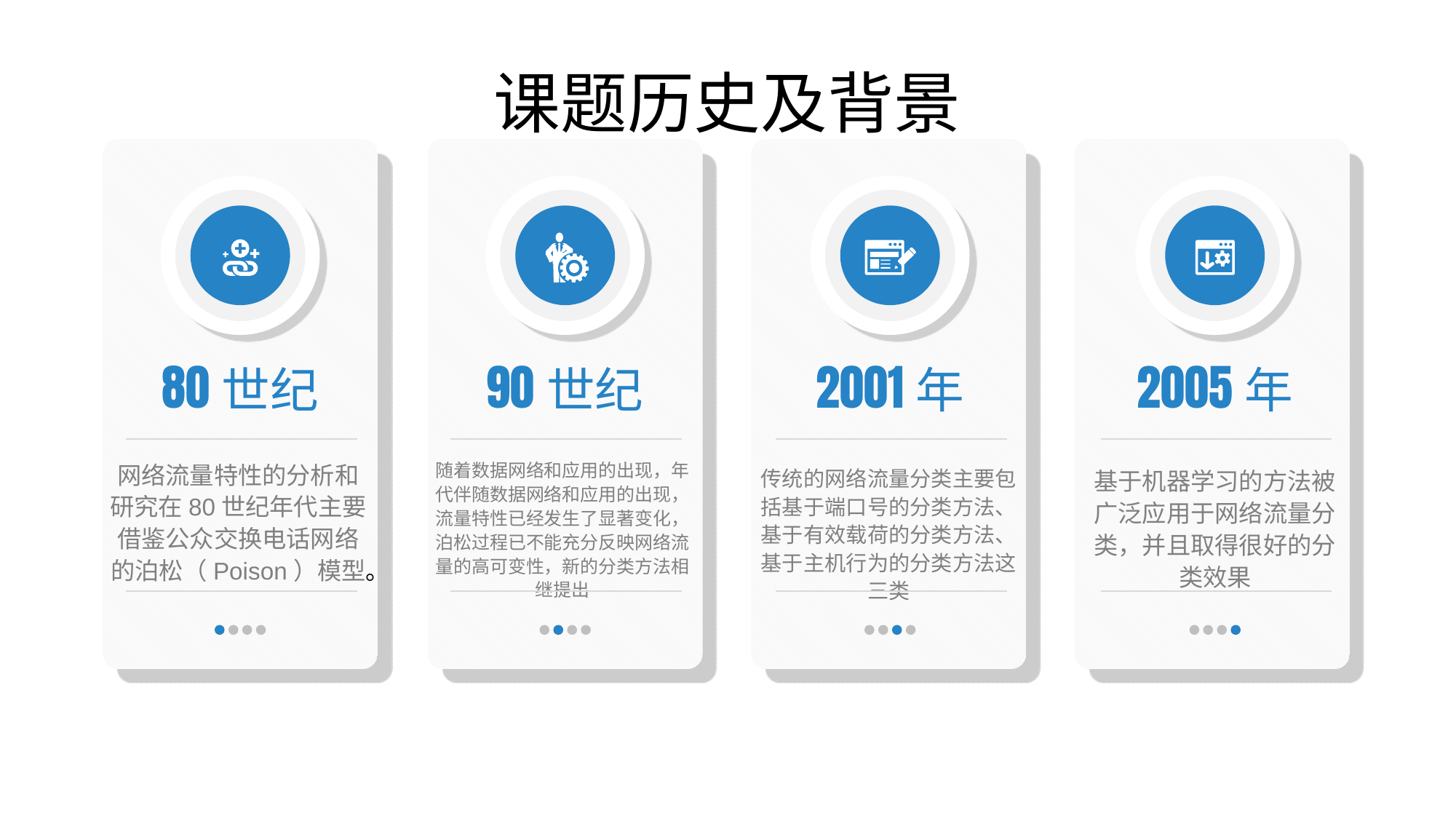

# 课题历史及背景

80世纪
网络流量特性的分析和研究在80世纪年代主要借鉴公众交换电话网络的泊松（Poison）模型。

90世纪
随着数据网络和应用的出现，年代伴随数据网络和应用的出现，流量特性已经发生了显著变化，泊松过程已不能充分反映网络流量的高可变性，新的分类方法相继提出

2001年
传统的网络流量分类主要包括基于端口号的分类方法、基于有效载荷的分类方法、基于主机行为的分类方法这三类

2005年
基于机器学习的方法被广泛应用于网络流量分类，并且取得很好的分类效果